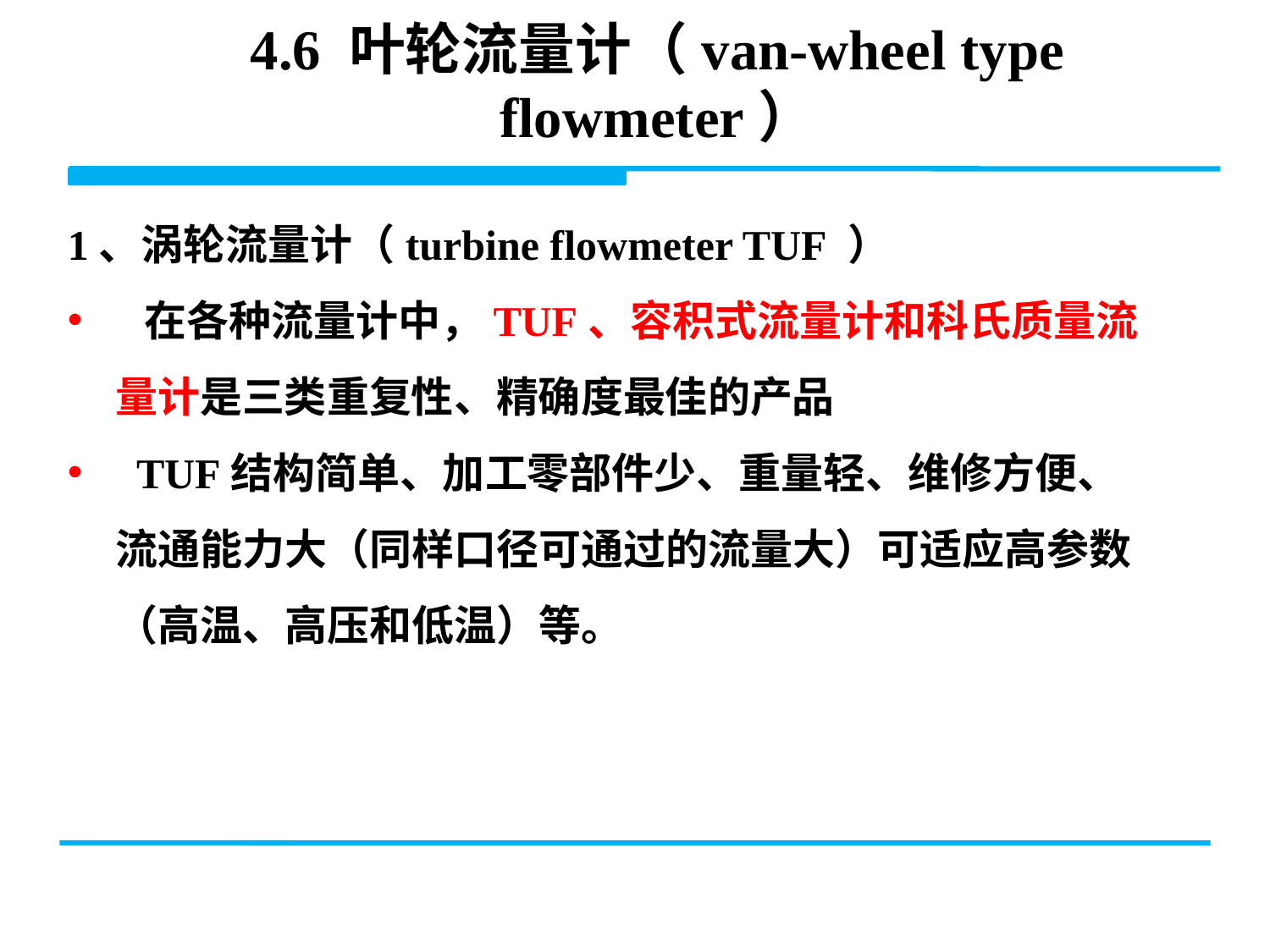

# 4.6 叶轮流量计（van-wheel type flowmeter）
1、涡轮流量计（turbine flowmeter TUF ）
  在各种流量计中，TUF、容积式流量计和科氏质量流量计是三类重复性、精确度最佳的产品
  TUF结构简单、加工零部件少、重量轻、维修方便、流通能力大（同样口径可通过的流量大）可适应高参数（高温、高压和低温）等。